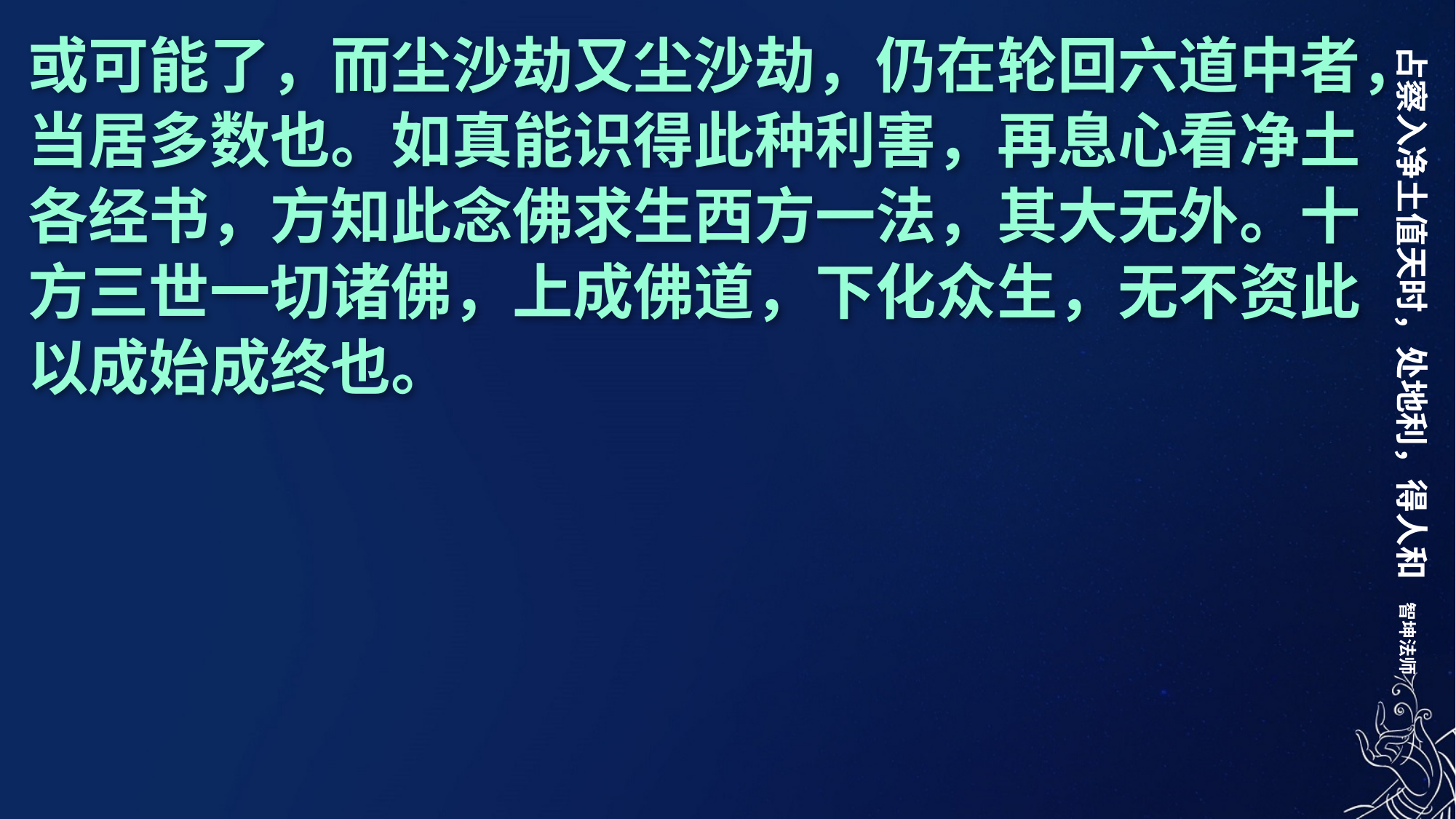

或可能了，而尘沙劫又尘沙劫，仍在轮回六道中者，当居多数也。如真能识得此种利害，再息心看净土各经书，方知此念佛求生西方一法，其大无外。十方三世一切诸佛，上成佛道，下化众生，无不资此以成始成终也。